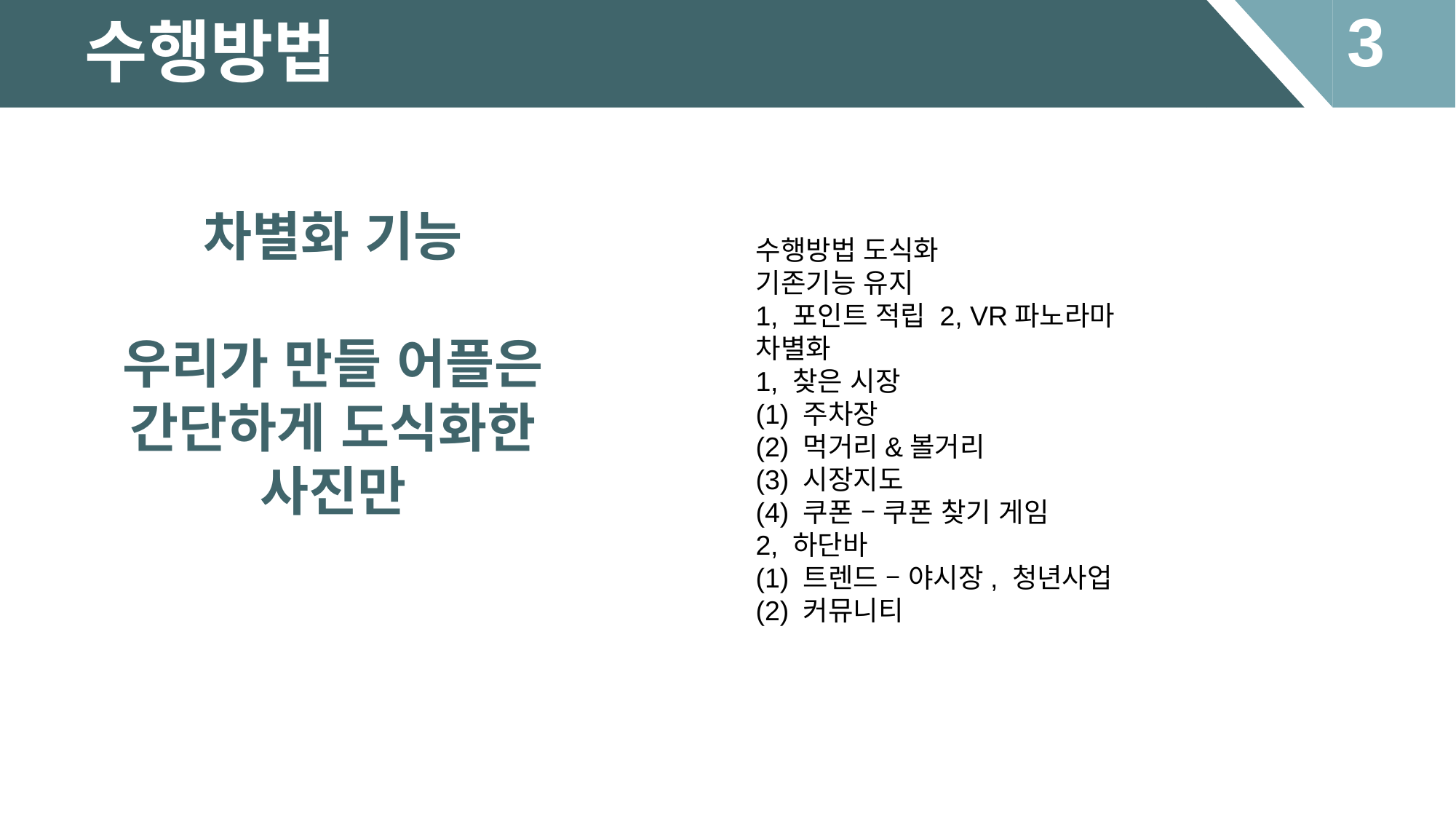

3

 수행방법

수행방법 도식화
기존기능 유지
1, 포인트 적립 2, VR파노라마
차별화
1, 찾은 시장
(1) 주차장
(2) 먹거리&볼거리
(3) 시장지도
(4) 쿠폰 – 쿠폰 찾기 게임
2, 하단바
(1) 트렌드 – 야시장, 청년사업
(2) 커뮤니티

차별화 기능

우리가 만들 어플은 간단하게 도식화한 사진만